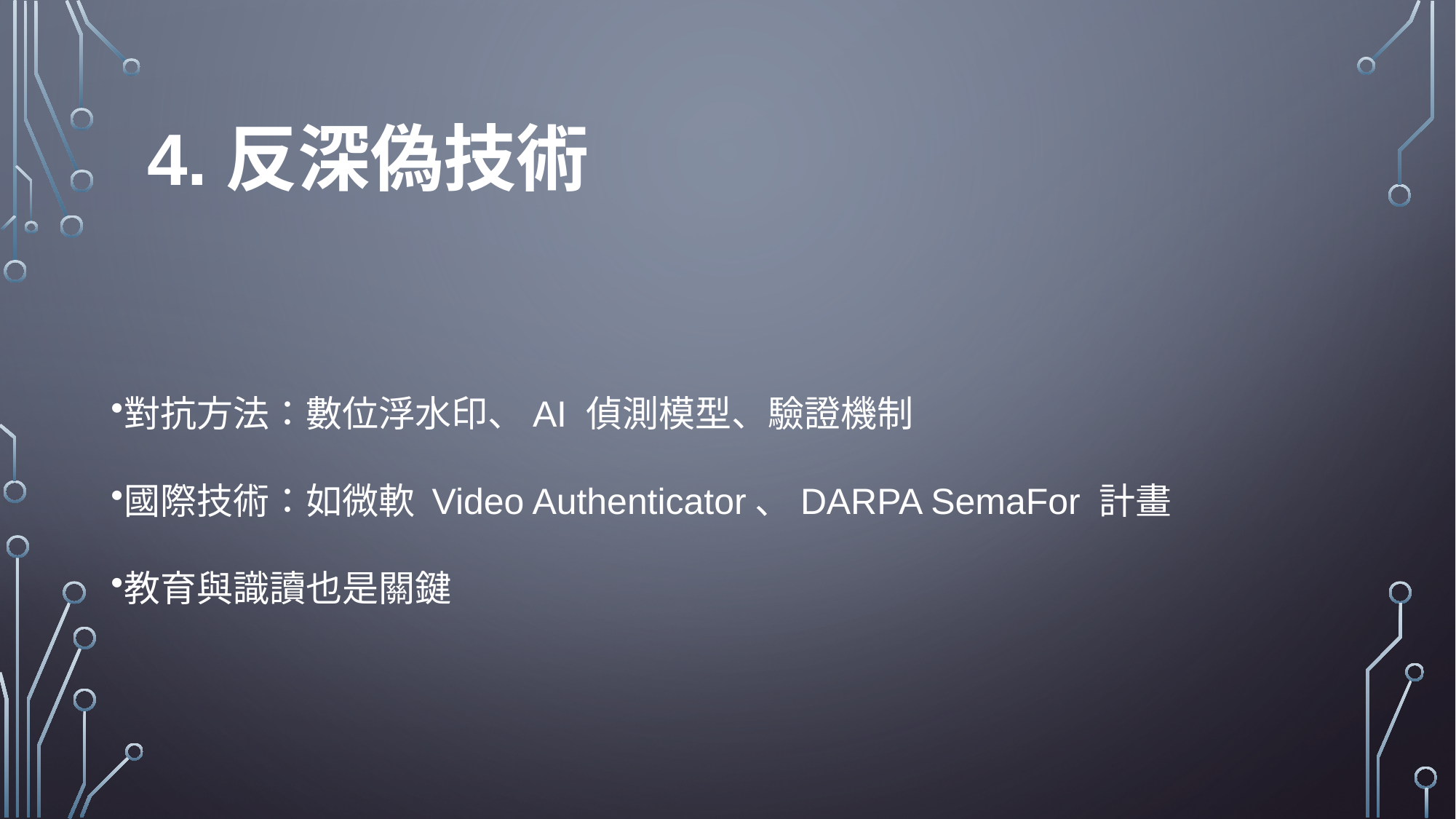

# 4.反深偽技術
對抗方法：數位浮水印、AI 偵測模型、驗證機制
國際技術：如微軟 Video Authenticator、DARPA SemaFor 計畫
教育與識讀也是關鍵